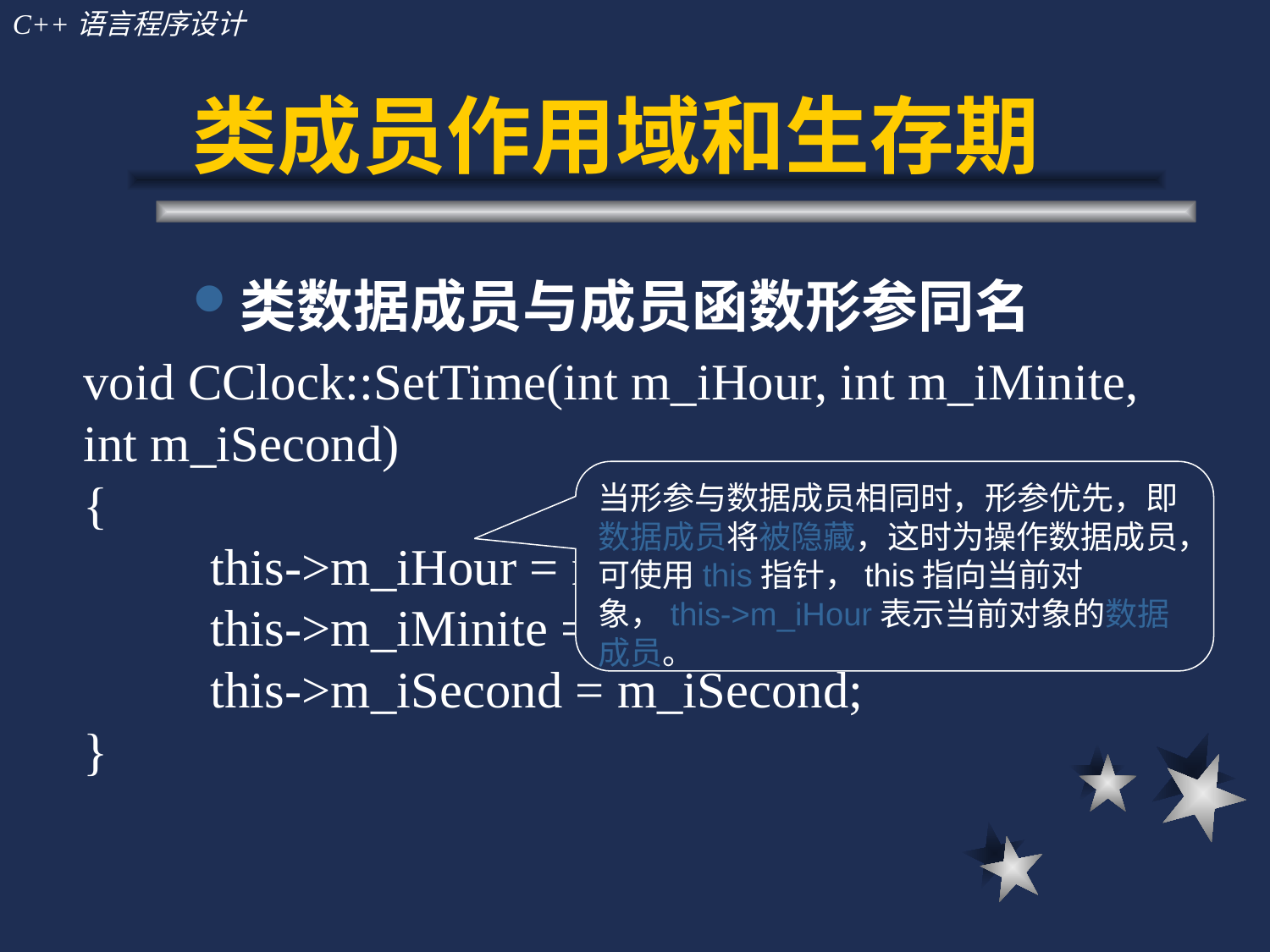

# 类成员作用域和生存期
类数据成员与成员函数形参同名

void CClock::SetTime(int m_iHour, int m_iMinite, int m_iSecond)
{
	this->m_iHour = m_iHour;
	this->m_iMinite = m_iMinite;
	this->m_iSecond = m_iSecond;
}
当形参与数据成员相同时，形参优先，即数据成员将被隐藏，这时为操作数据成员，可使用this指针，this指向当前对象，this->m_iHour表示当前对象的数据成员。